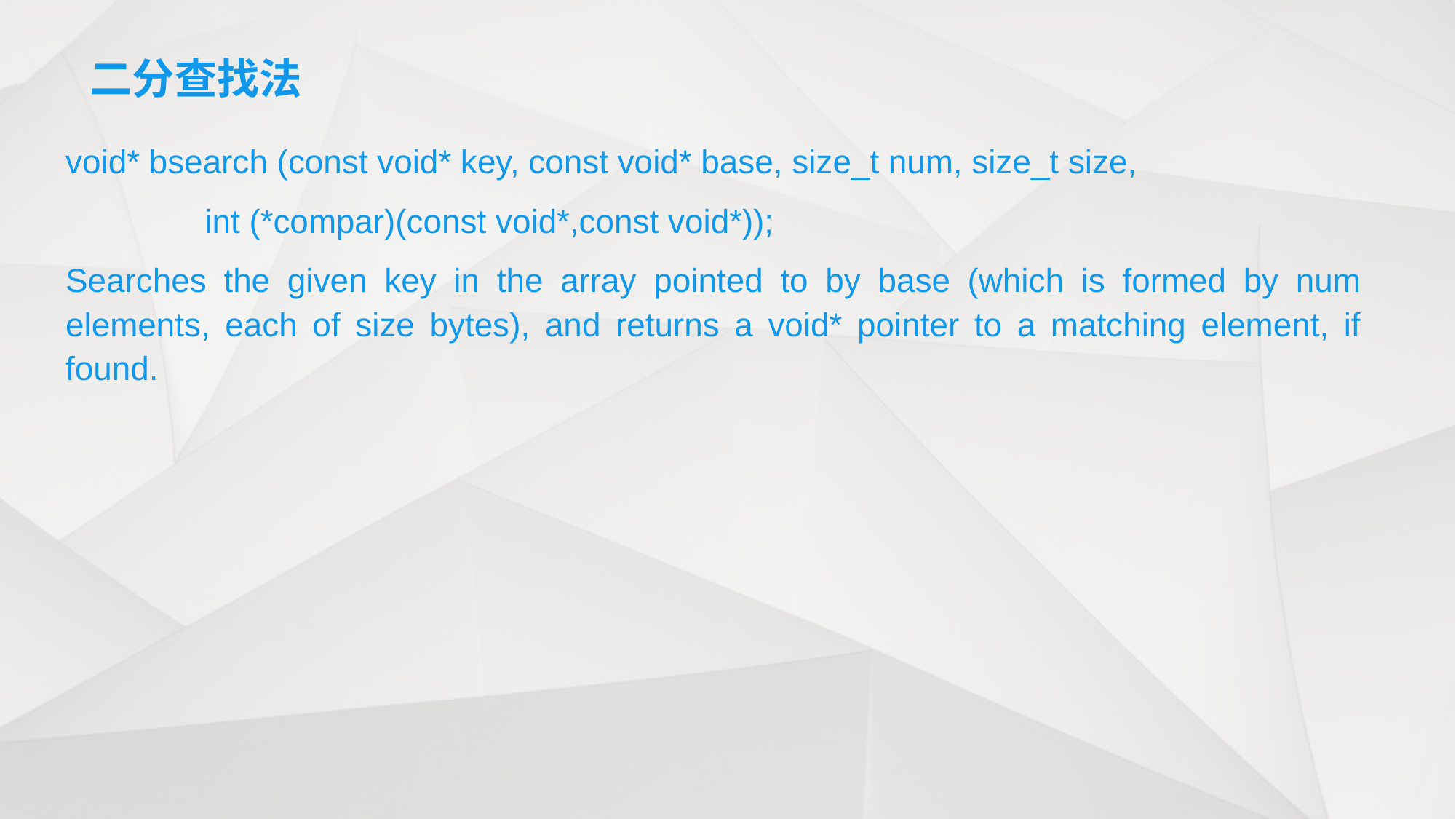

# 二分查找法
void* bsearch (const void* key, const void* base, size_t num, size_t size,
               int (*compar)(const void*,const void*));
Searches the given key in the array pointed to by base (which is formed by num elements, each of size bytes), and returns a void* pointer to a matching element, if found.